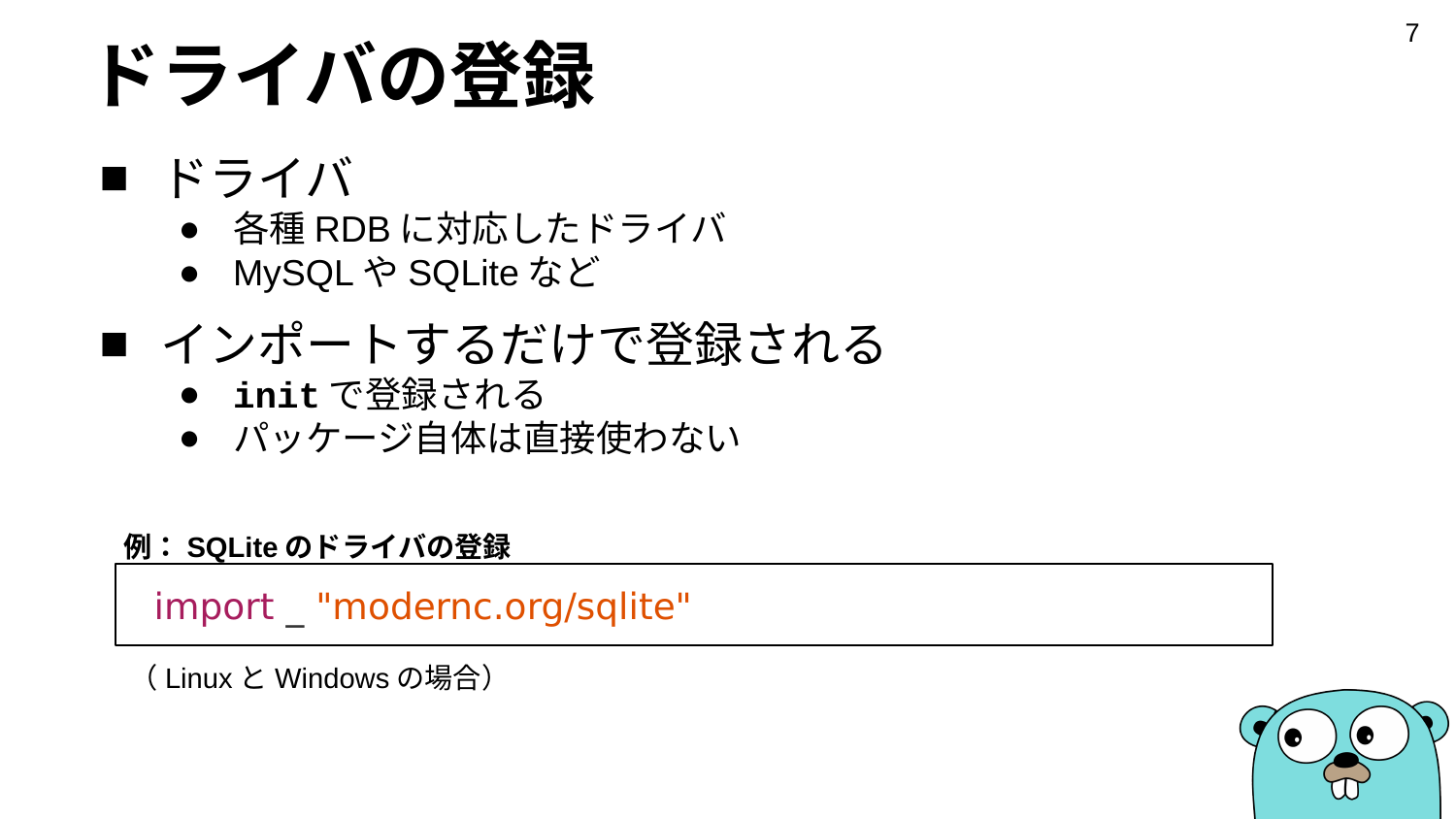

7
# ドライバの登録
ドライバ
各種RDBに対応したドライバ
MySQLやSQLiteなど
インポートするだけで登録される
initで登録される
パッケージ自体は直接使わない
例：SQLiteのドライバの登録
import _ "modernc.org/sqlite"
（LinuxとWindowsの場合）